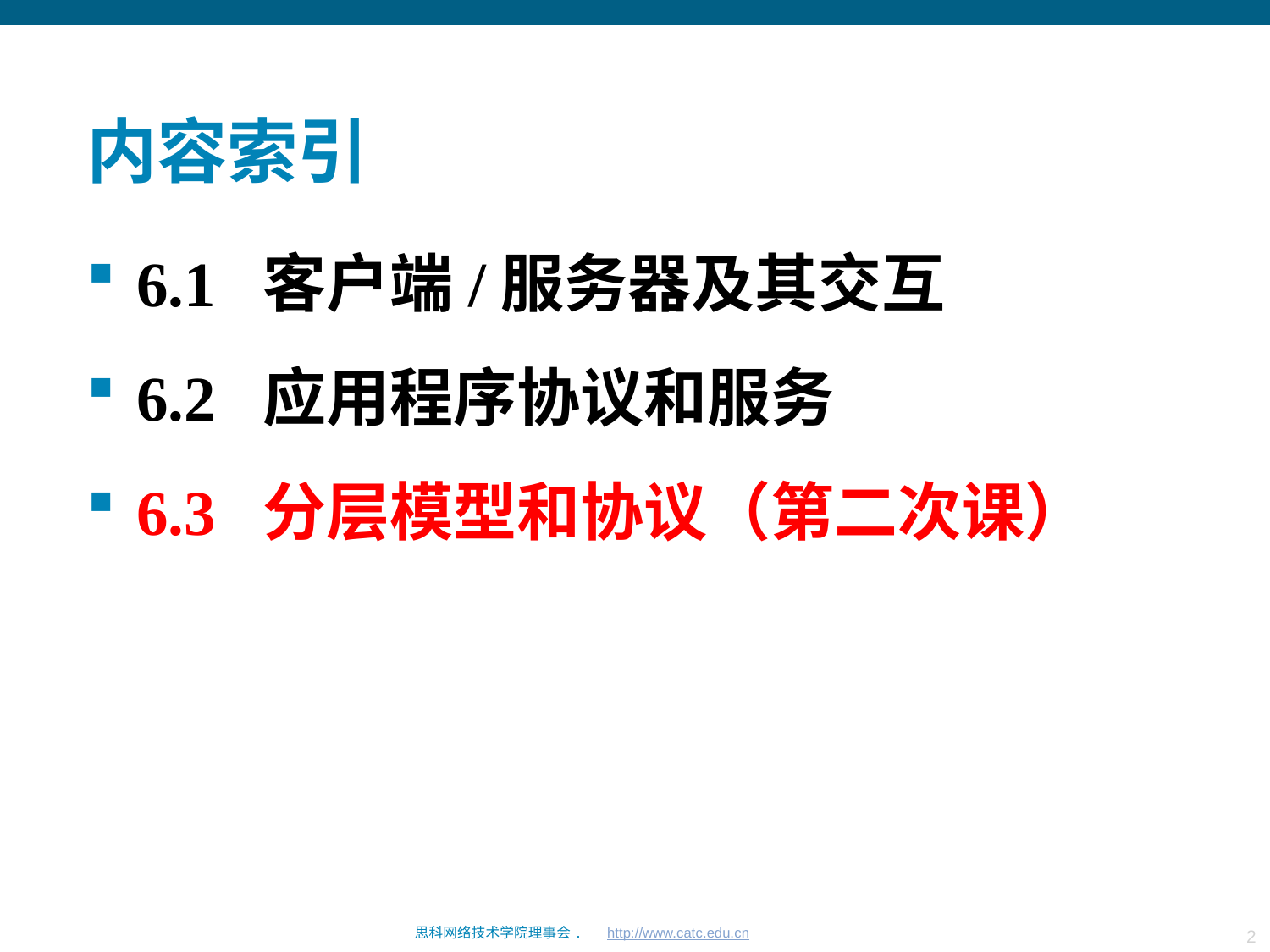

# 内容索引
6.1  客户端/服务器及其交互
6.2  应用程序协议和服务
6.3  分层模型和协议（第二次课）